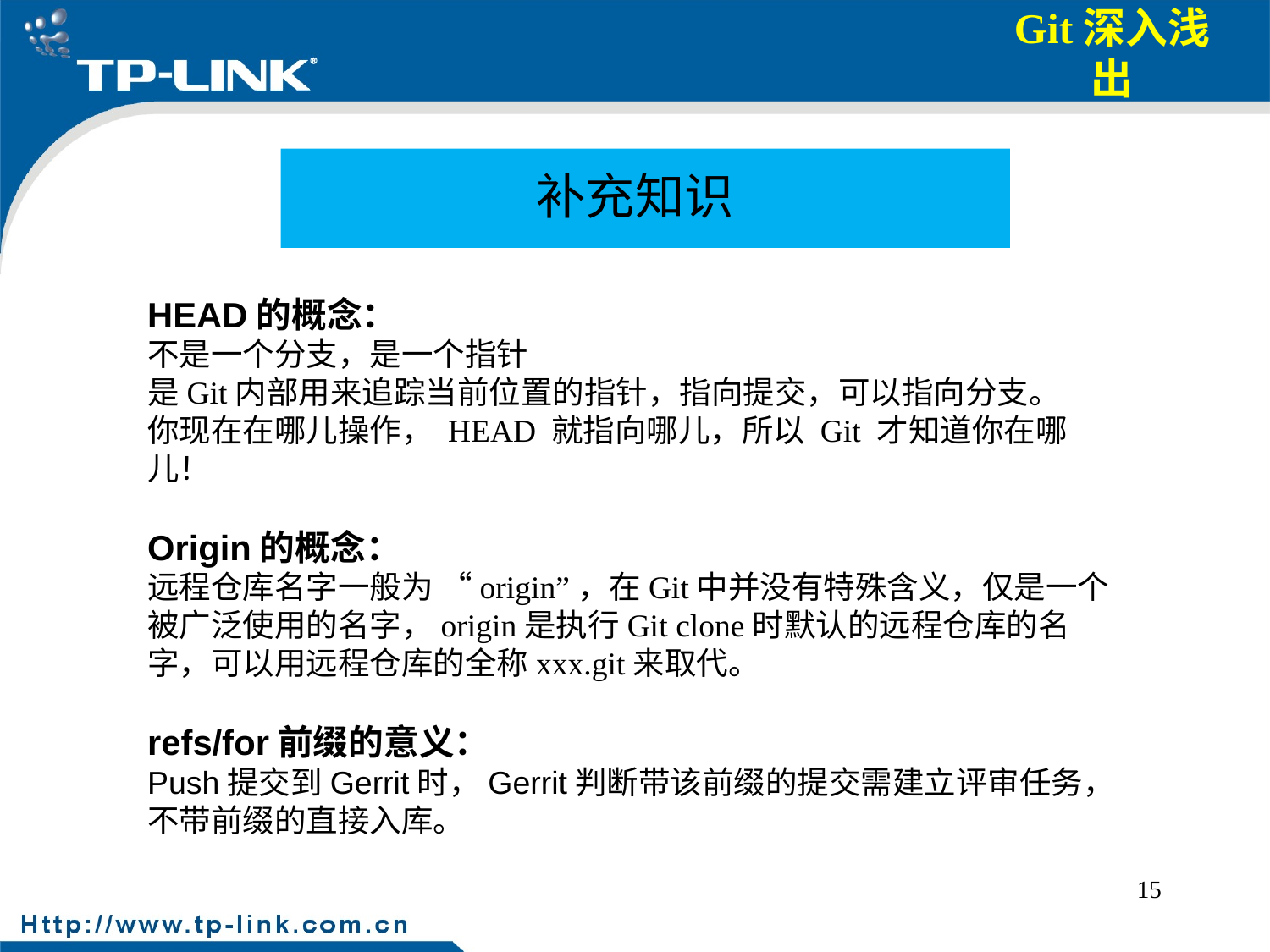

补充知识
HEAD的概念：
不是一个分支，是一个指针
是Git内部用来追踪当前位置的指针，指向提交，可以指向分支。
你现在在哪儿操作， HEAD 就指向哪儿，所以 Git 才知道你在哪儿！

Origin的概念：
远程仓库名字一般为 “origin”，在Git中并没有特殊含义，仅是一个被广泛使用的名字，origin是执行Git clone时默认的远程仓库的名字，可以用远程仓库的全称xxx.git来取代。

refs/for前缀的意义：
Push提交到Gerrit时，Gerrit判断带该前缀的提交需建立评审任务，不带前缀的直接入库。
15